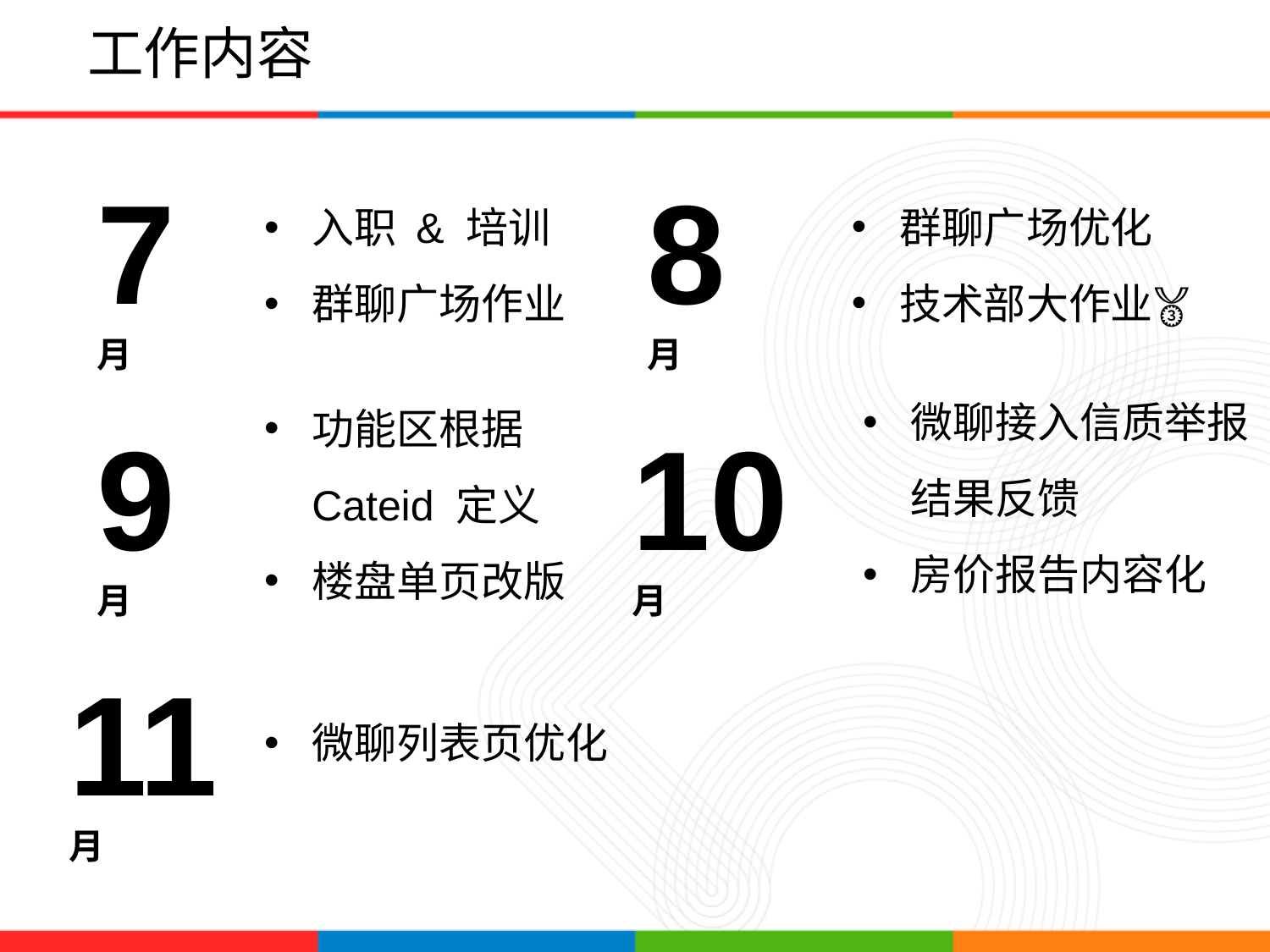

# 工作内容
7月
8月
群聊广场优化
技术部大作业🥉
入职 & 培训
群聊广场作业
微聊接入信质举报结果反馈
房价报告内容化
功能区根据 Cateid 定义
楼盘单页改版
10月
9月
11月
微聊列表页优化